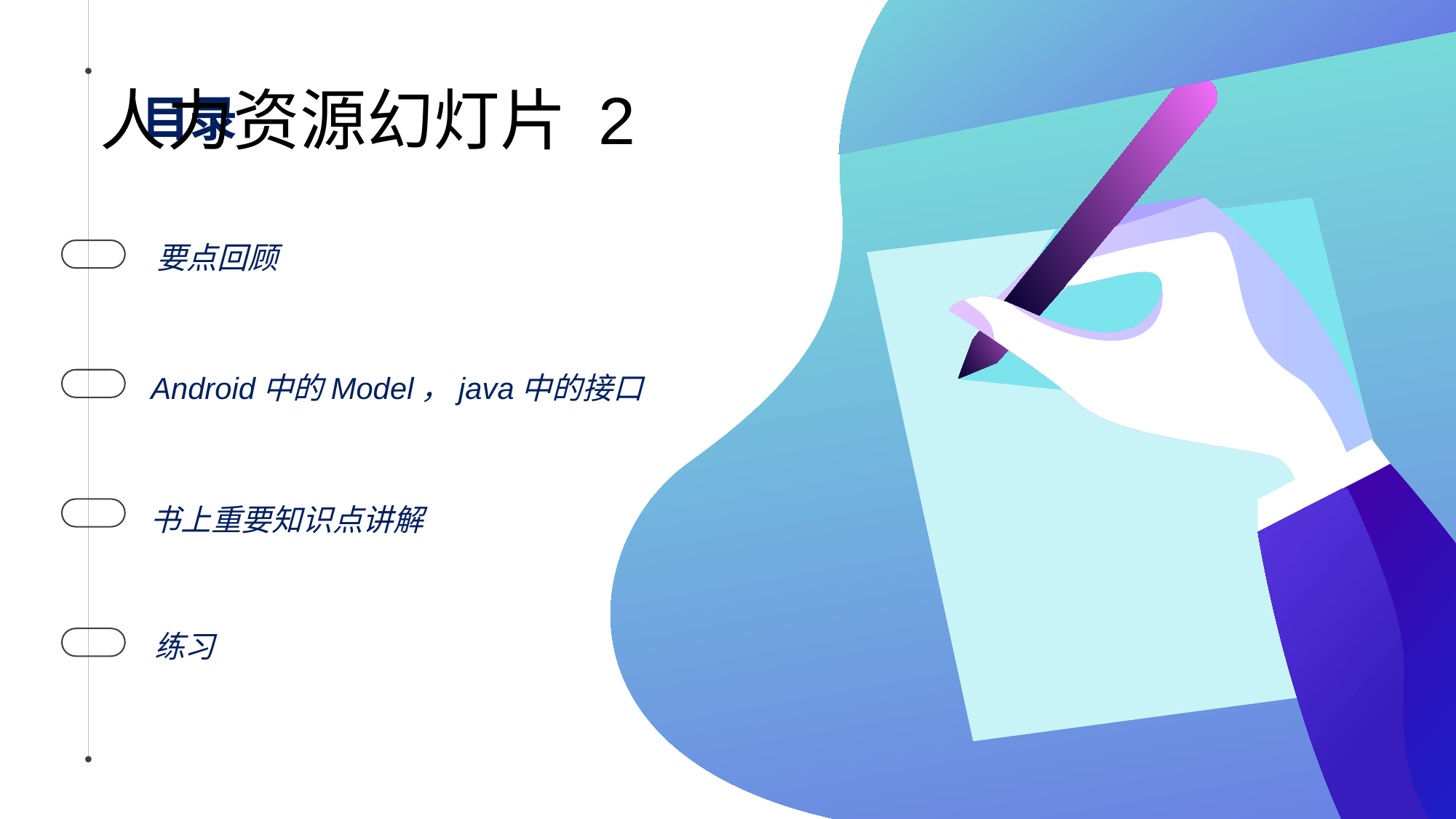

# 人力资源幻灯片 2

目录
要点回顾

Android中的Model，java中的接口

书上重要知识点讲解
练习